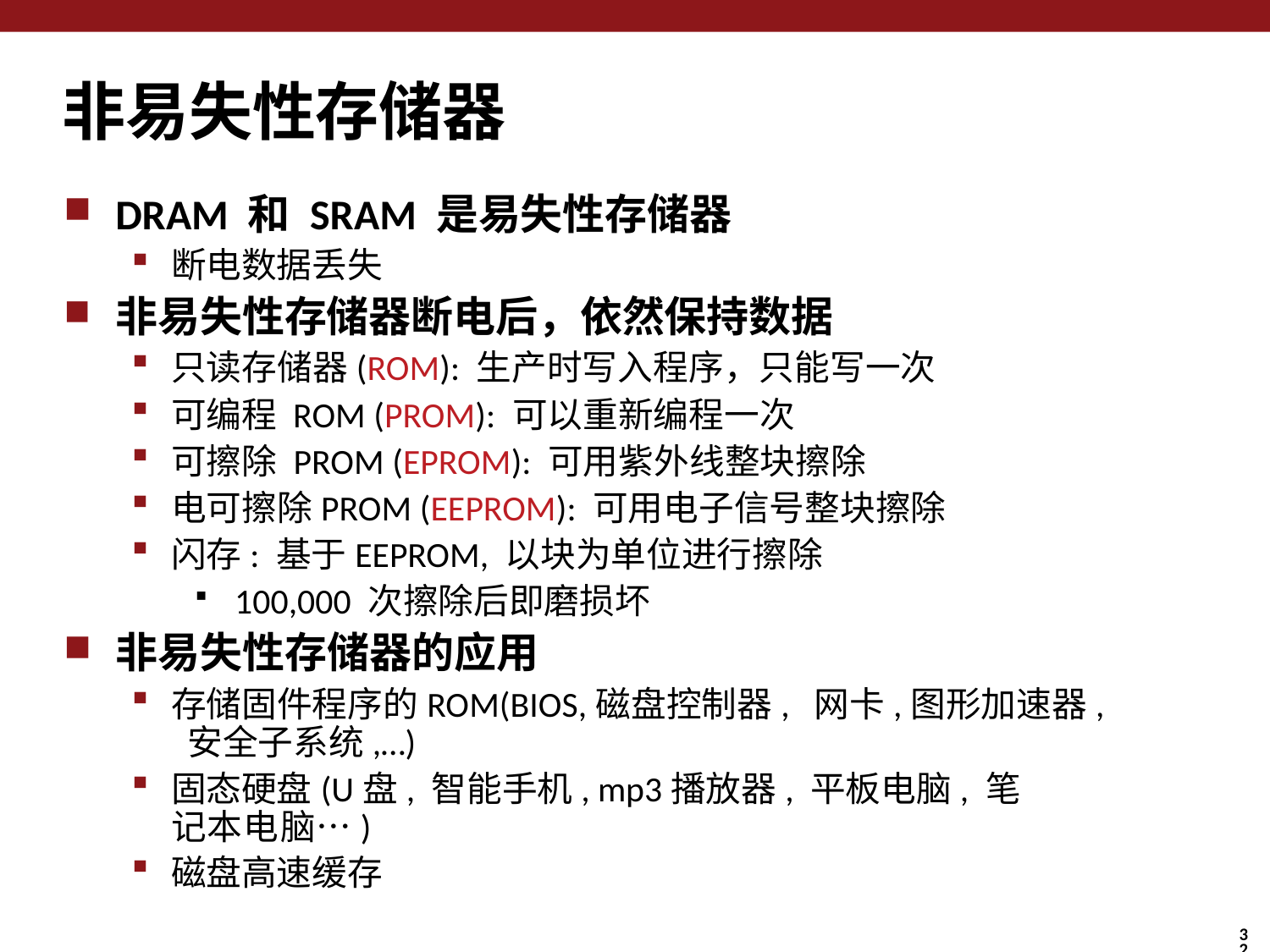

# 非易失性存储器
DRAM 和 SRAM 是易失性存储器
断电数据丢失
非易失性存储器断电后，依然保持数据
只读存储器(ROM): 生产时写入程序，只能写一次
可编程 ROM (PROM): 可以重新编程一次
可擦除 PROM (EPROM): 可用紫外线整块擦除
电可擦除PROM (EEPROM): 可用电子信号整块擦除
闪存: 基于EEPROM, 以块为单位进行擦除
 100,000 次擦除后即磨损坏
非易失性存储器的应用
存储固件程序的ROM(BIOS,磁盘控制器,  网卡,图形加速器, 安全子系统,…)
固态硬盘(U盘, 智能手机, mp3播放器, 平板电脑, 笔记本电脑…)
磁盘高速缓存
32